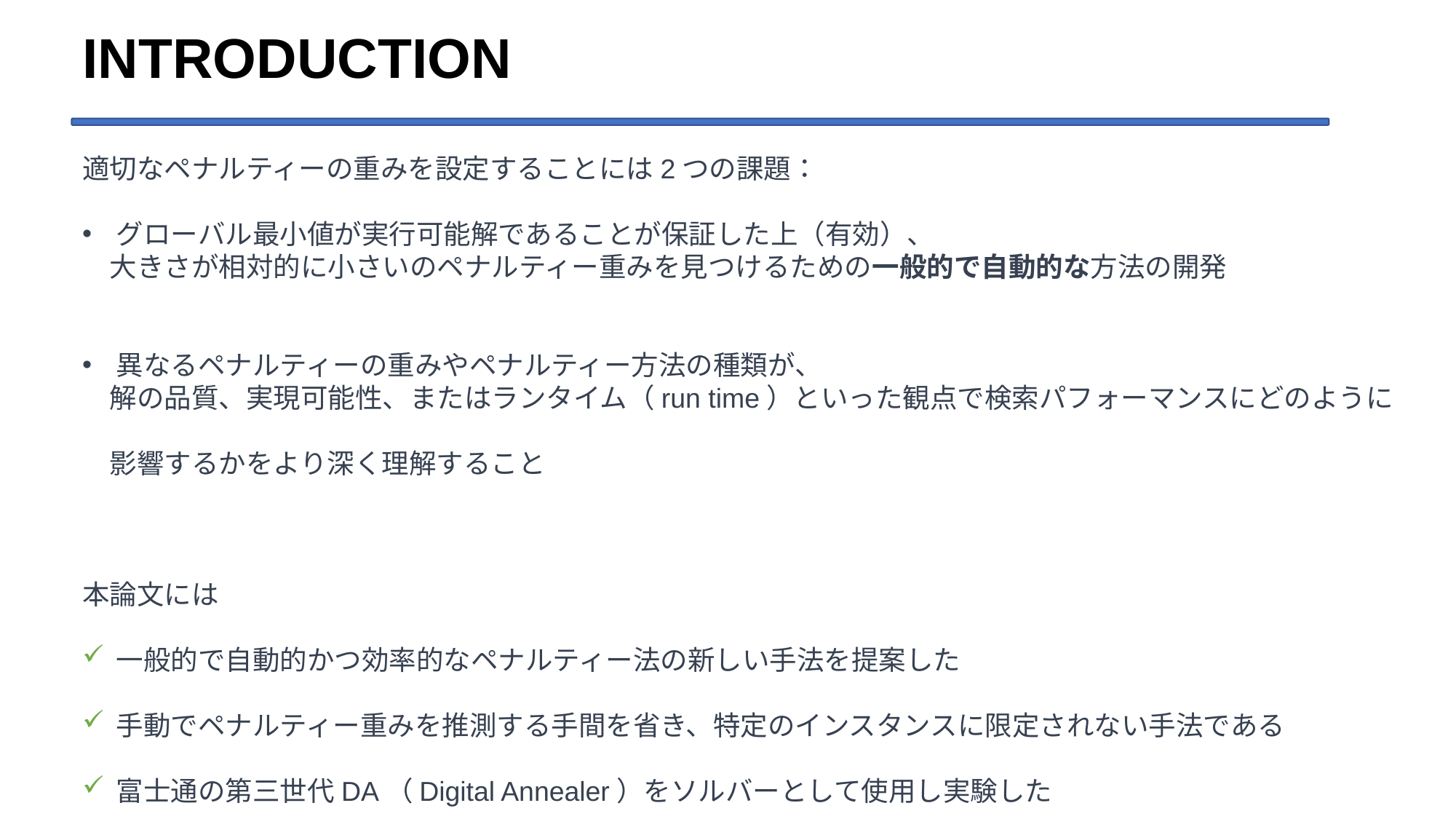

# INTRODUCTION

適切なペナルティーの重みを設定することには2つの課題：

グローバル最小値が実行可能解であることが保証した上（有効）、
　大きさが相対的に小さいのペナルティー重みを見つけるための一般的で自動的な方法の開発

異なるペナルティーの重みやペナルティー方法の種類が、
　解の品質、実現可能性、またはランタイム（run time）といった観点で検索パフォーマンスにどのように
　影響するかをより深く理解すること

本論文には

一般的で自動的かつ効率的なペナルティー法の新しい手法を提案した

手動でペナルティー重みを推測する手間を省き、特定のインスタンスに限定されない手法である

富士通の第三世代DA（Digital Annealer）をソルバーとして使用し実験した